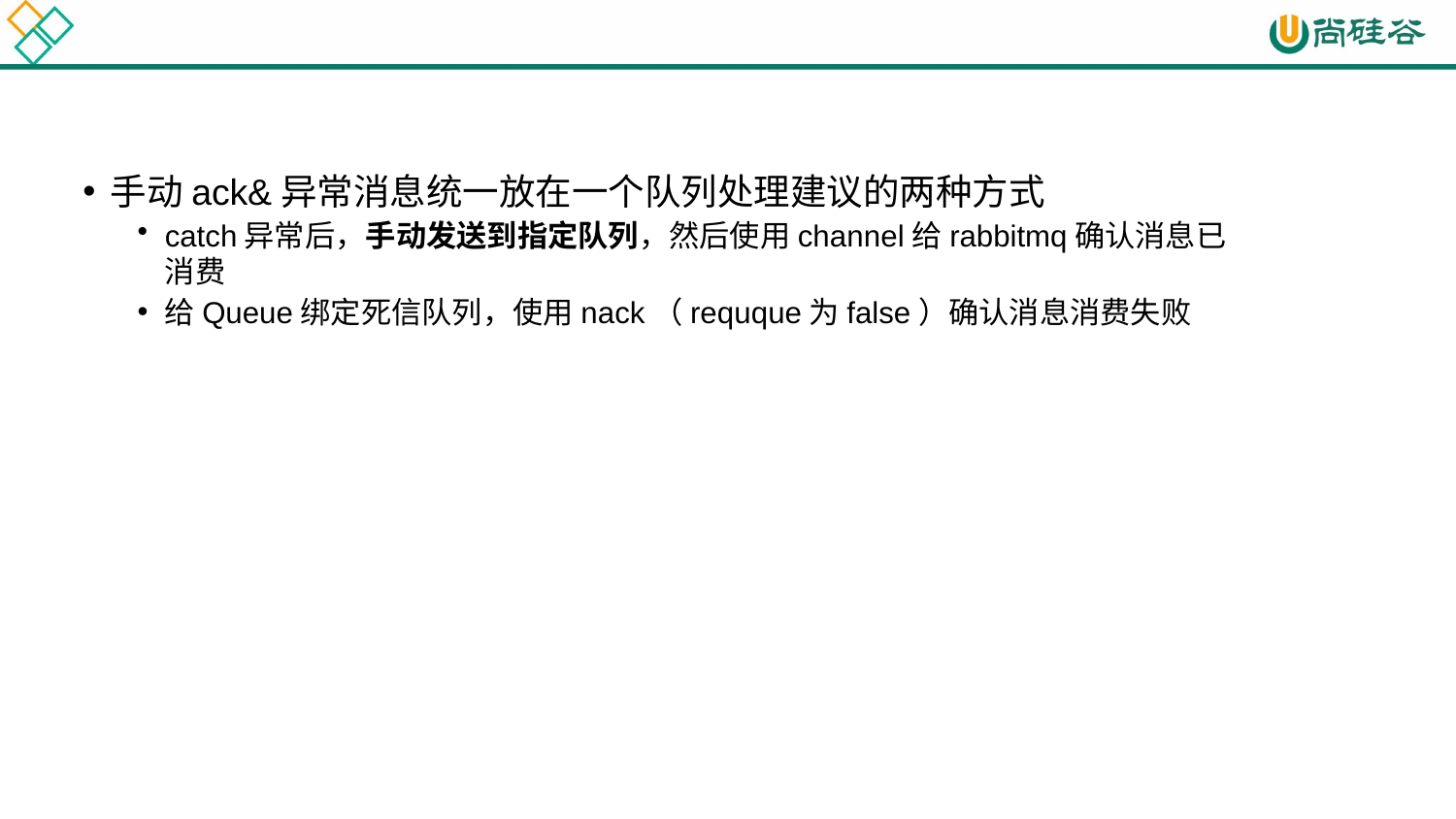

手动ack&异常消息统一放在一个队列处理建议的两种方式
catch异常后，手动发送到指定队列，然后使用channel给rabbitmq确认消息已消费
给Queue绑定死信队列，使用nack（requque为false）确认消息消费失败